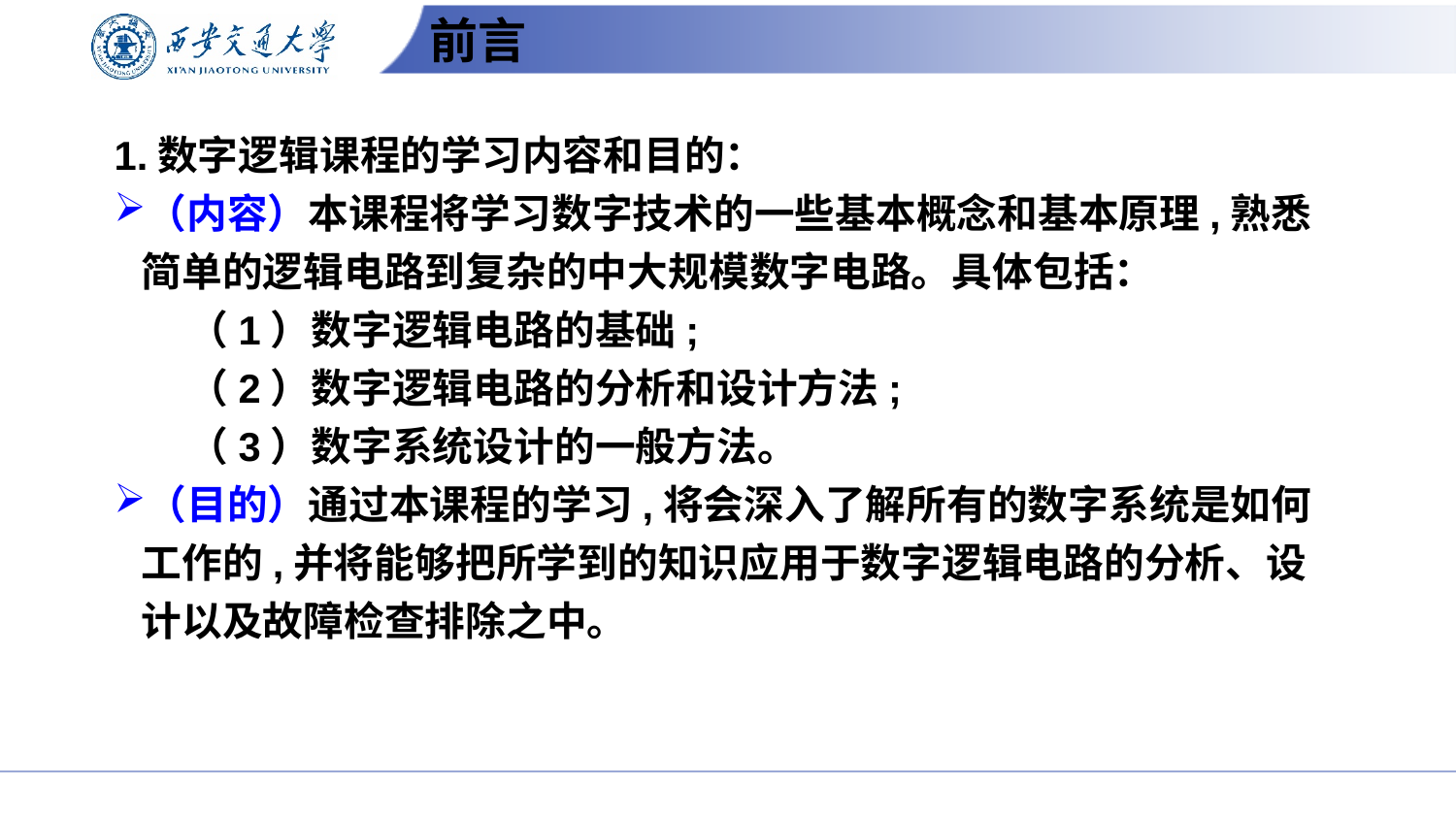

# 前言
1.数字逻辑课程的学习内容和目的：
（内容）本课程将学习数字技术的一些基本概念和基本原理,熟悉简单的逻辑电路到复杂的中大规模数字电路。具体包括：
       （1）数字逻辑电路的基础;
       （2）数字逻辑电路的分析和设计方法;
       （3）数字系统设计的一般方法。
（目的）通过本课程的学习,将会深入了解所有的数字系统是如何工作的,并将能够把所学到的知识应用于数字逻辑电路的分析、设计以及故障检查排除之中。